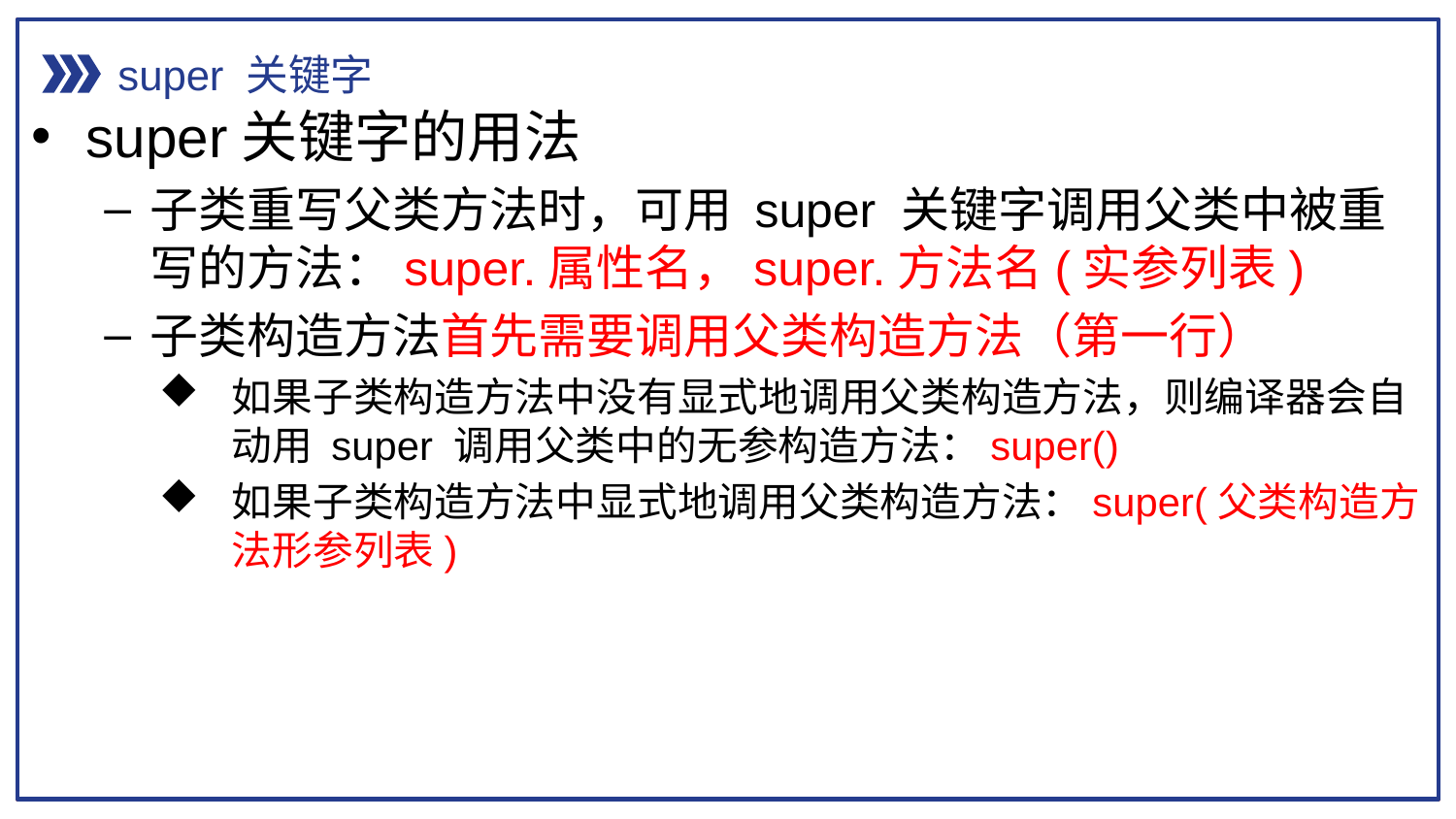

super 关键字

super关键字的用法
子类重写父类方法时，可用 super 关键字调用父类中被重写的方法：super.属性名，super.方法名(实参列表)
子类构造方法首先需要调用父类构造方法（第一行）
如果子类构造方法中没有显式地调用父类构造方法，则编译器会自动用 super 调用父类中的无参构造方法：super()
如果子类构造方法中显式地调用父类构造方法：super(父类构造方法形参列表)